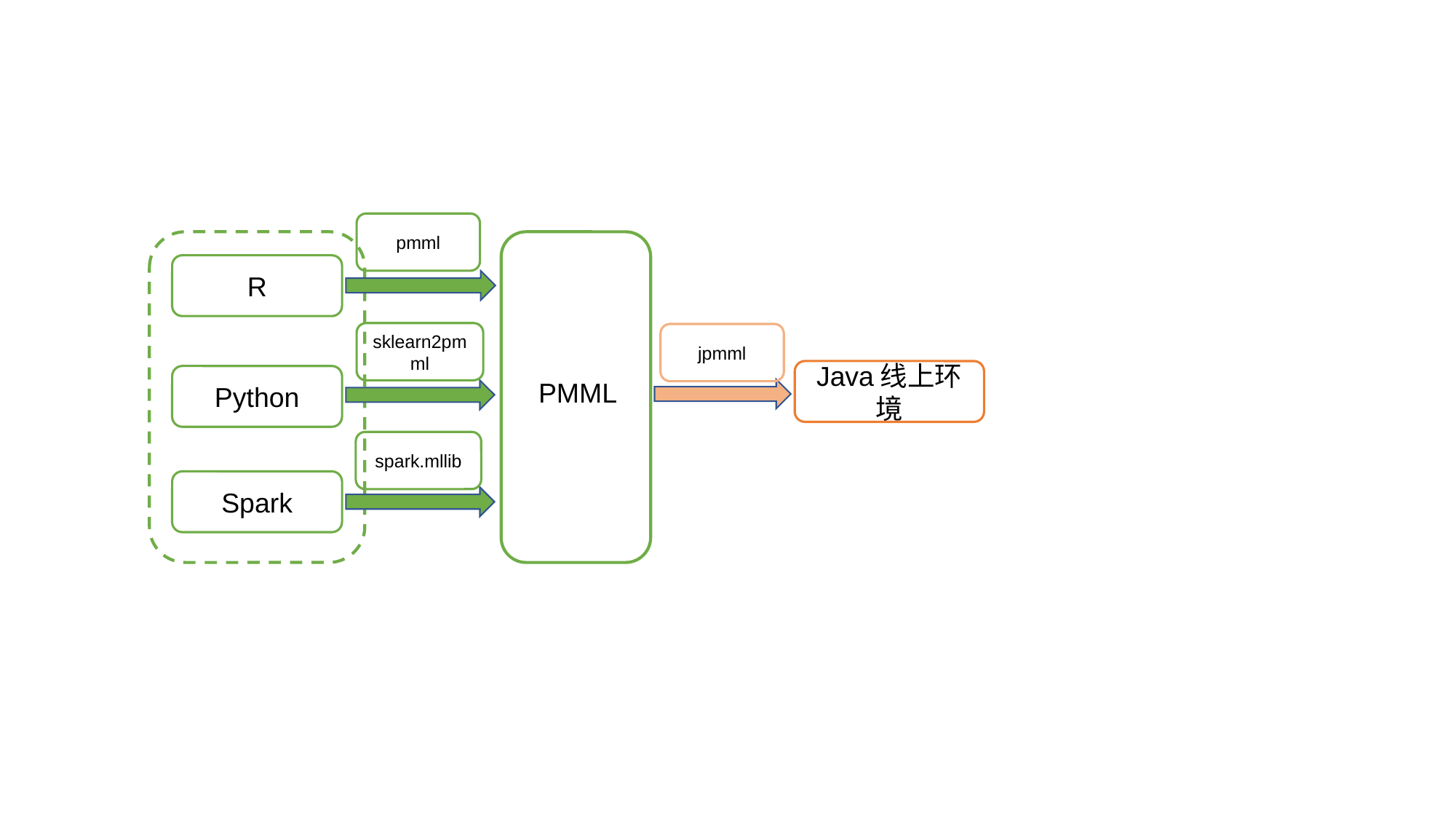

pmml

R

sklearn2pmml
jpmml
Java线上环境
Python
PMML

spark.mllib
Spark